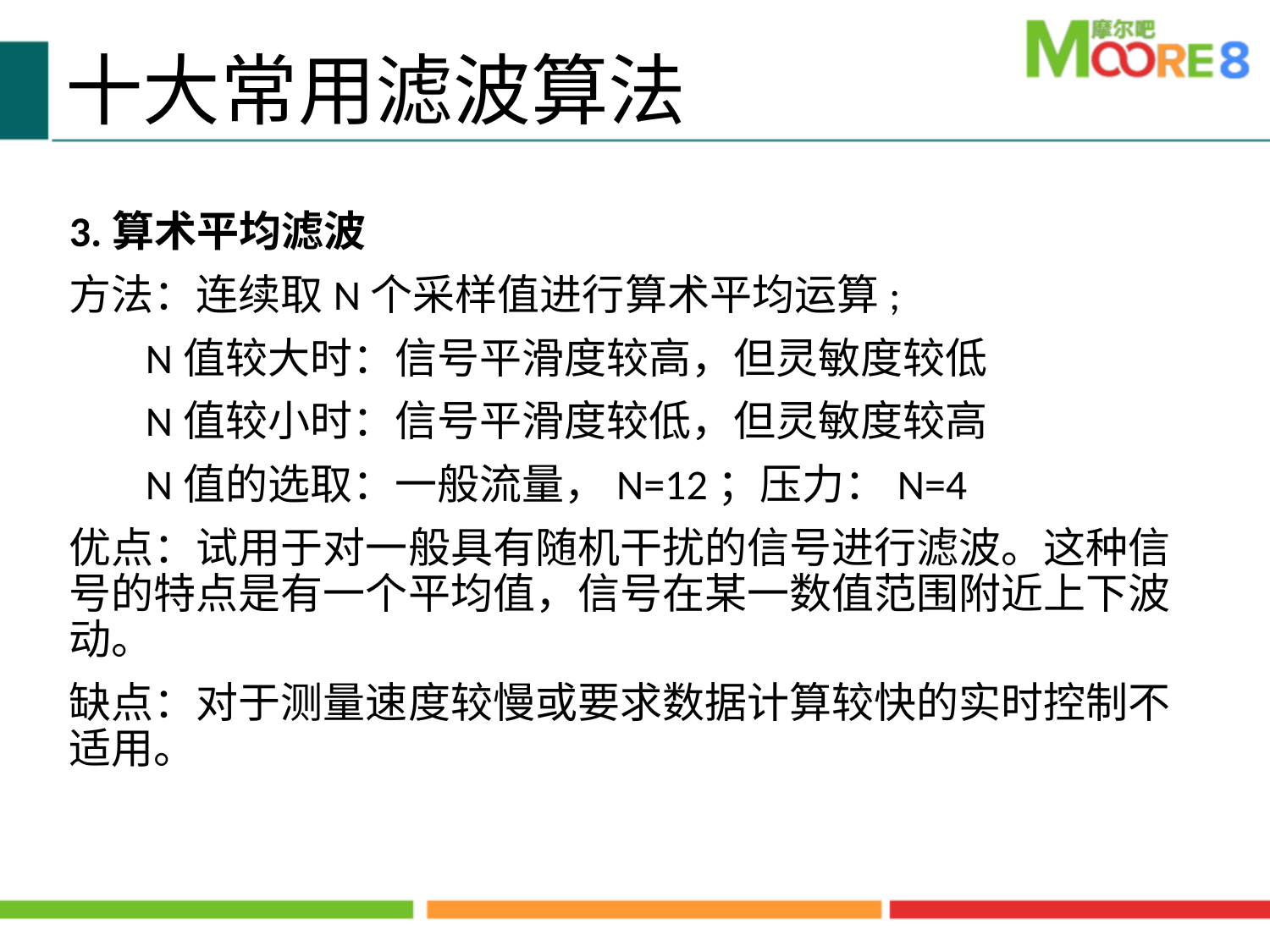

# 十大常用滤波算法
3.算术平均滤波
方法：连续取N个采样值进行算术平均运算;
        N值较大时：信号平滑度较高，但灵敏度较低
        N值较小时：信号平滑度较低，但灵敏度较高
        N值的选取：一般流量，N=12；压力：N=4
优点：试用于对一般具有随机干扰的信号进行滤波。这种信号的特点是有一个平均值，信号在某一数值范围附近上下波动。
缺点：对于测量速度较慢或要求数据计算较快的实时控制不适用。